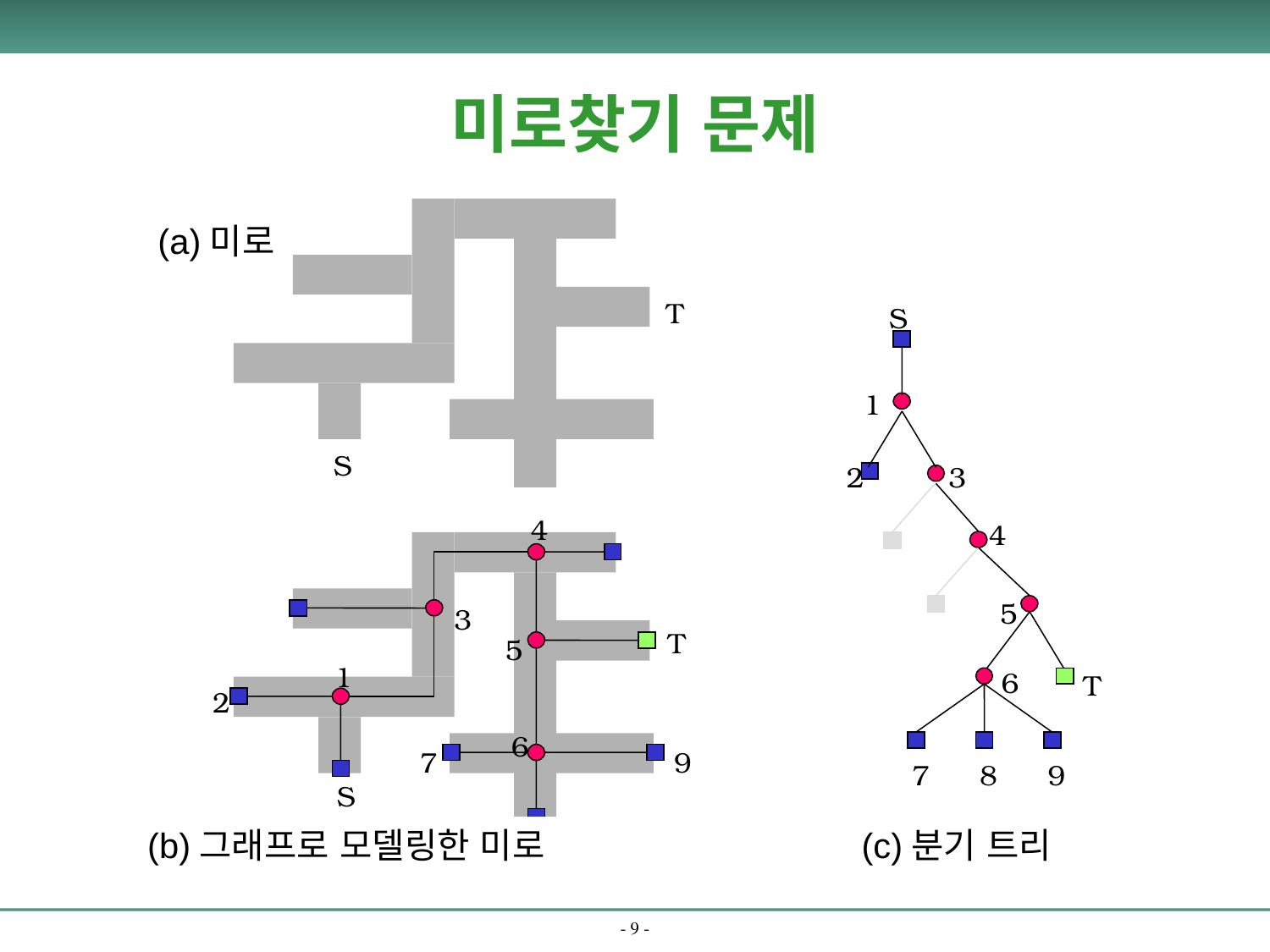

미로찾기 문제

(a)미로
T
S

1

S
2
3

4
4

5

3

T
5

1
6
T

2

6

7
9

7
8
9

S

(b)그래프로 모델링한 미로
(c)분기 트리
8